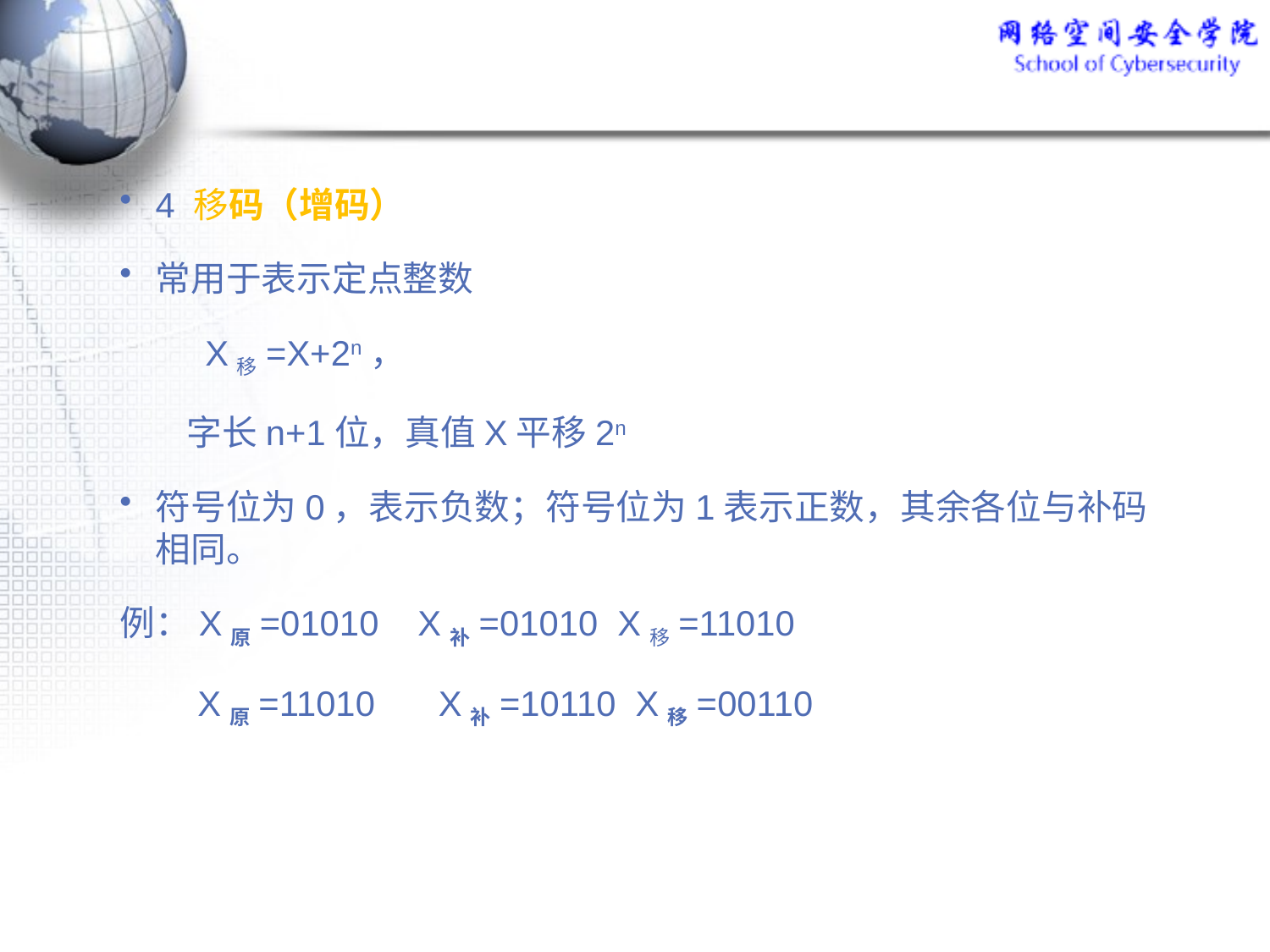

#
4 移码（增码）
常用于表示定点整数
          X移=X+2n，
         字长n+1位，真值X平移2n
符号位为0，表示负数；符号位为1表示正数，其余各位与补码相同。
例：X原=01010    X补=01010  X移=11010
        X原=11010	   X补=10110  X移=00110